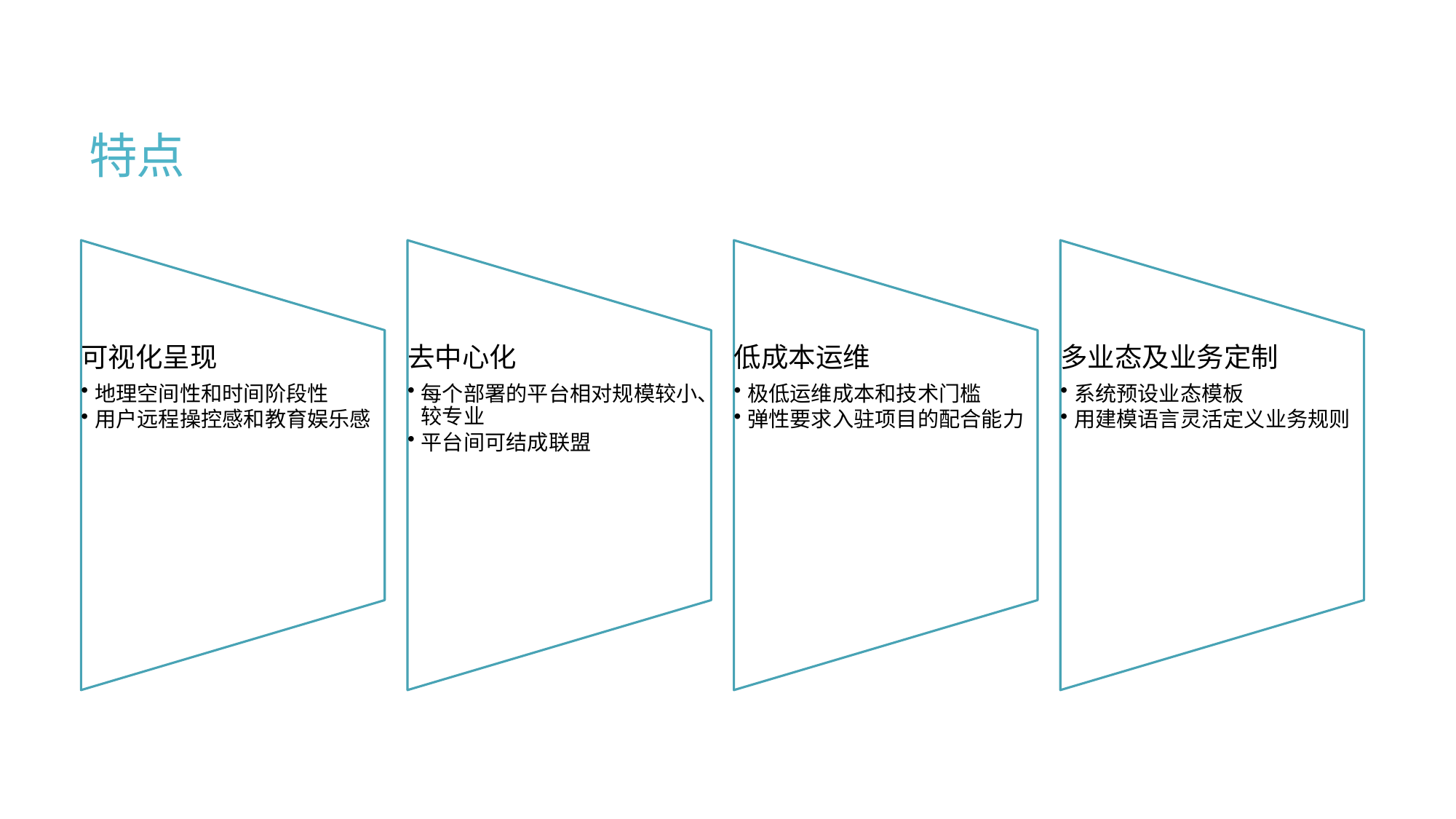

# 特点
可视化呈现
地理空间性和时间阶段性
用户远程操控感和教育娱乐感
去中心化
每个部署的平台相对规模较小、较专业
平台间可结成联盟
低成本运维
极低运维成本和技术门槛
弹性要求入驻项目的配合能力
多业态及业务定制
系统预设业态模板
用建模语言灵活定义业务规则